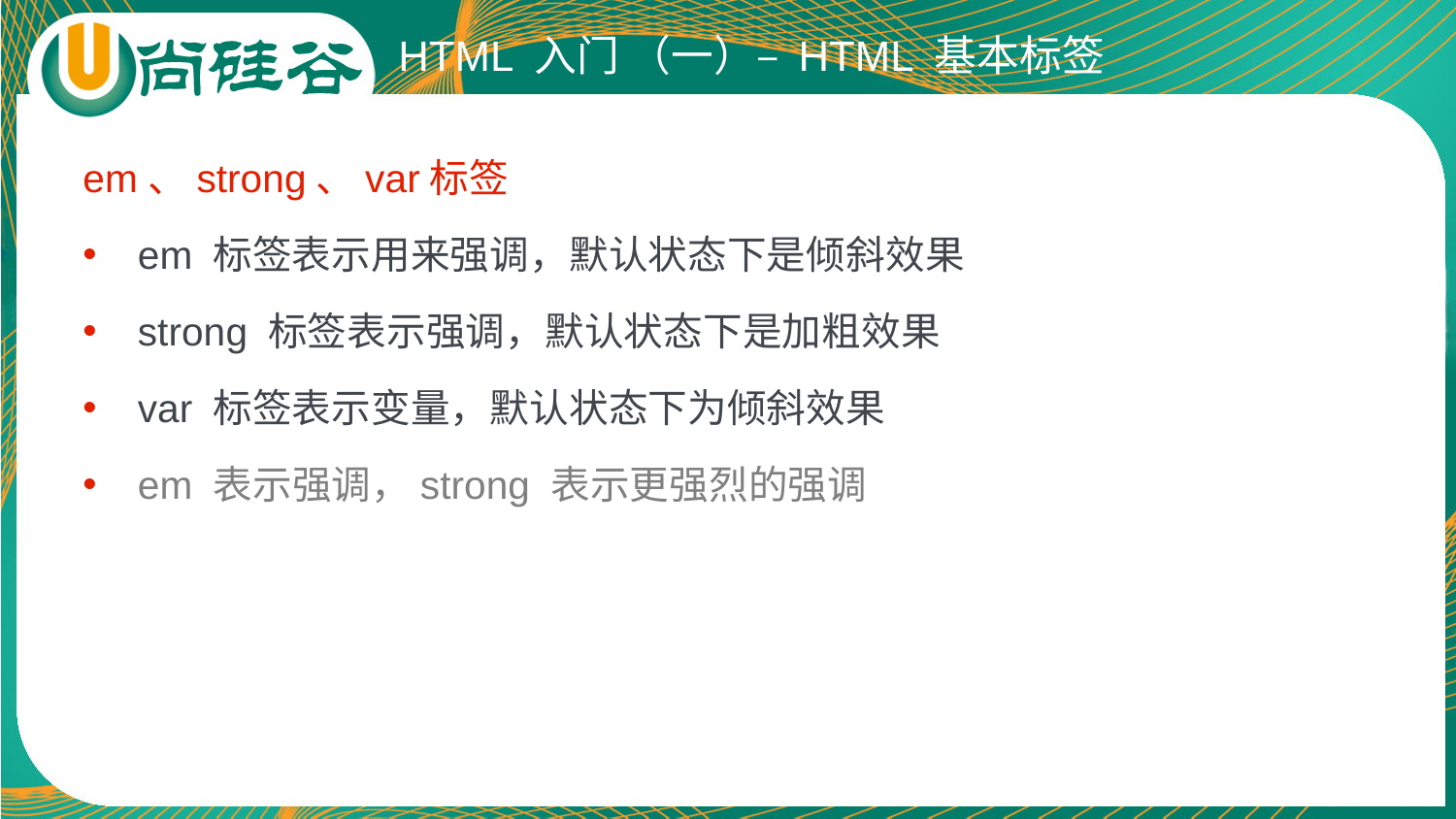

# HTML 入门 （一）– HTML 基本标签
em、strong、var标签
em 标签表示用来强调，默认状态下是倾斜效果
strong 标签表示强调，默认状态下是加粗效果
var 标签表示变量，默认状态下为倾斜效果
em 表示强调，strong 表示更强烈的强调